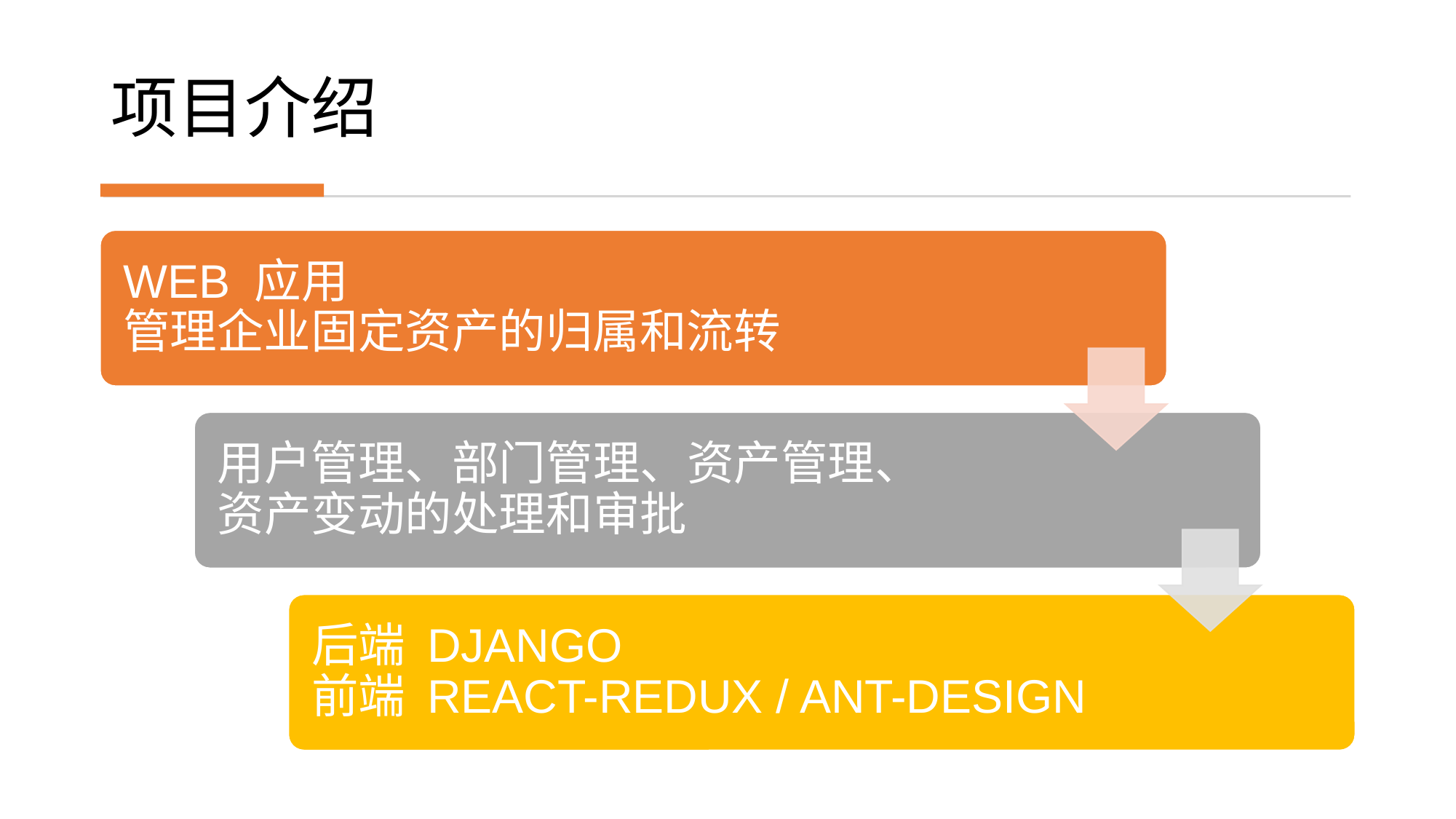

# 项目介绍

Web 应用
管理企业固定资产的归属和流转
用户管理、部门管理、资产管理、
资产变动的处理和审批
后端 Django
前端 React-REDUX / Ant-Design